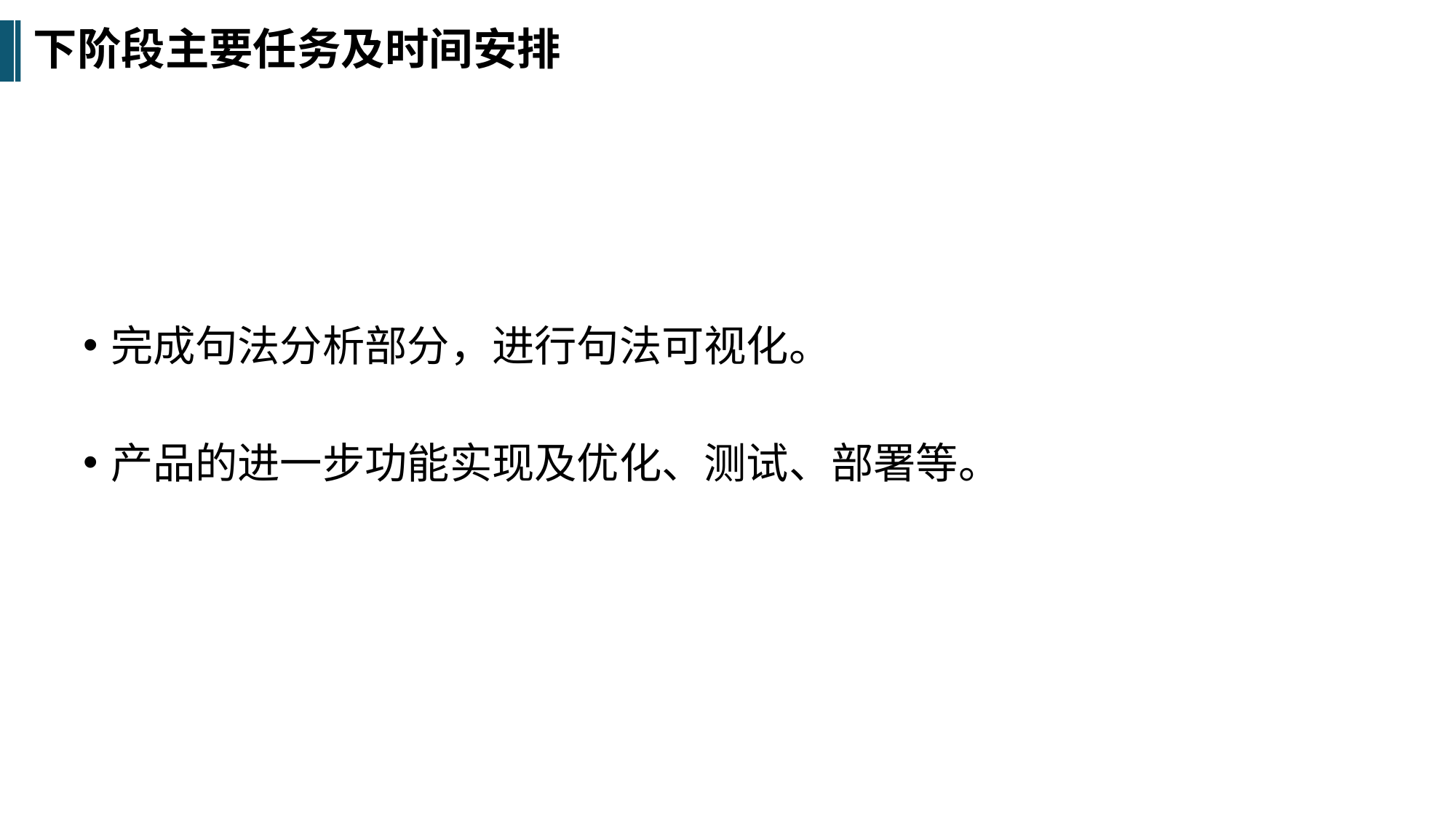

下阶段主要任务及时间安排
完成句法分析部分，进行句法可视化。
产品的进一步功能实现及优化、测试、部署等。